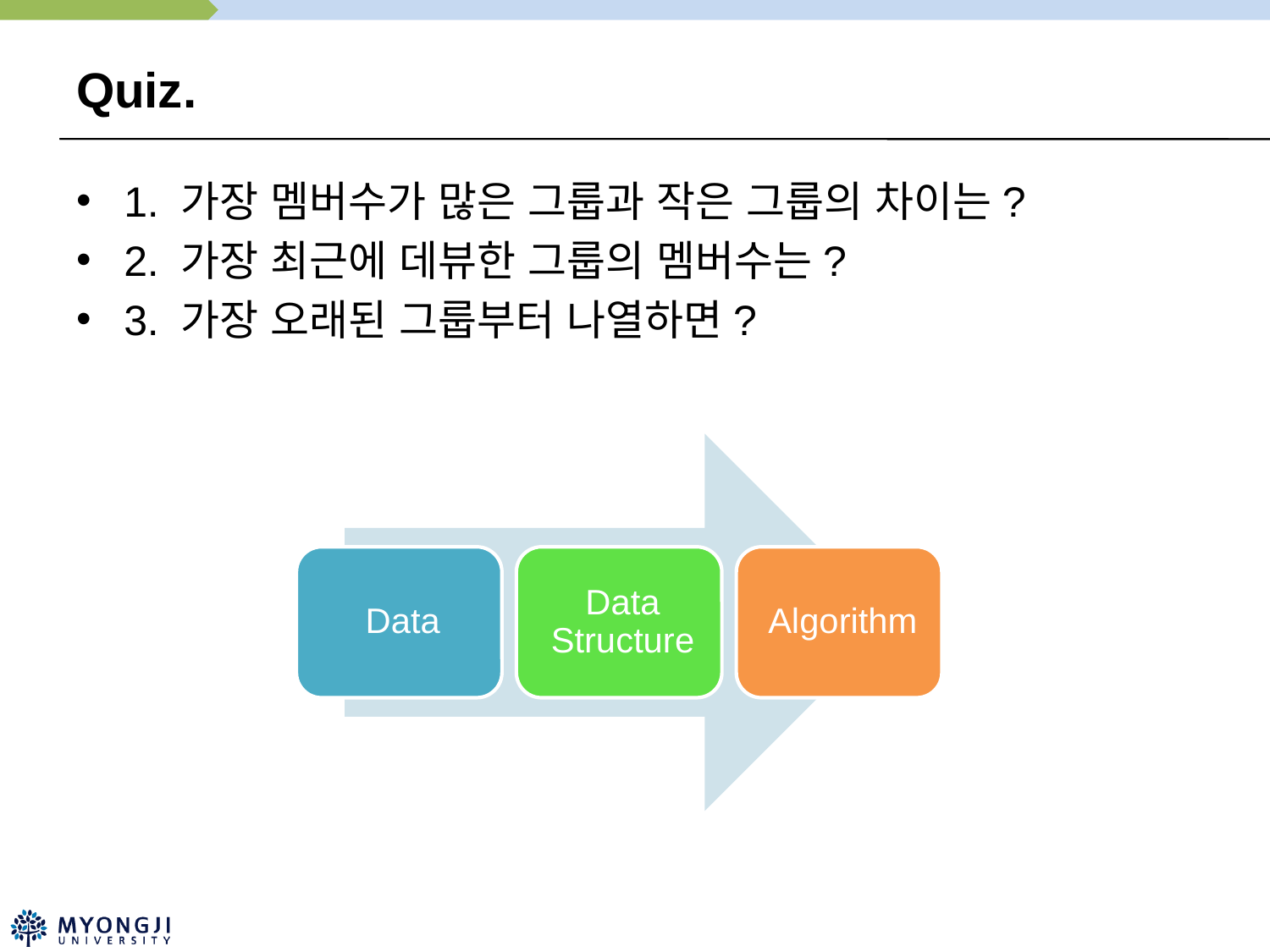

# Quiz.
1. 가장 멤버수가 많은 그룹과 작은 그룹의 차이는?
2. 가장 최근에 데뷰한 그룹의 멤버수는?
3. 가장 오래된 그룹부터 나열하면?
Data
Data Structure
Algorithm